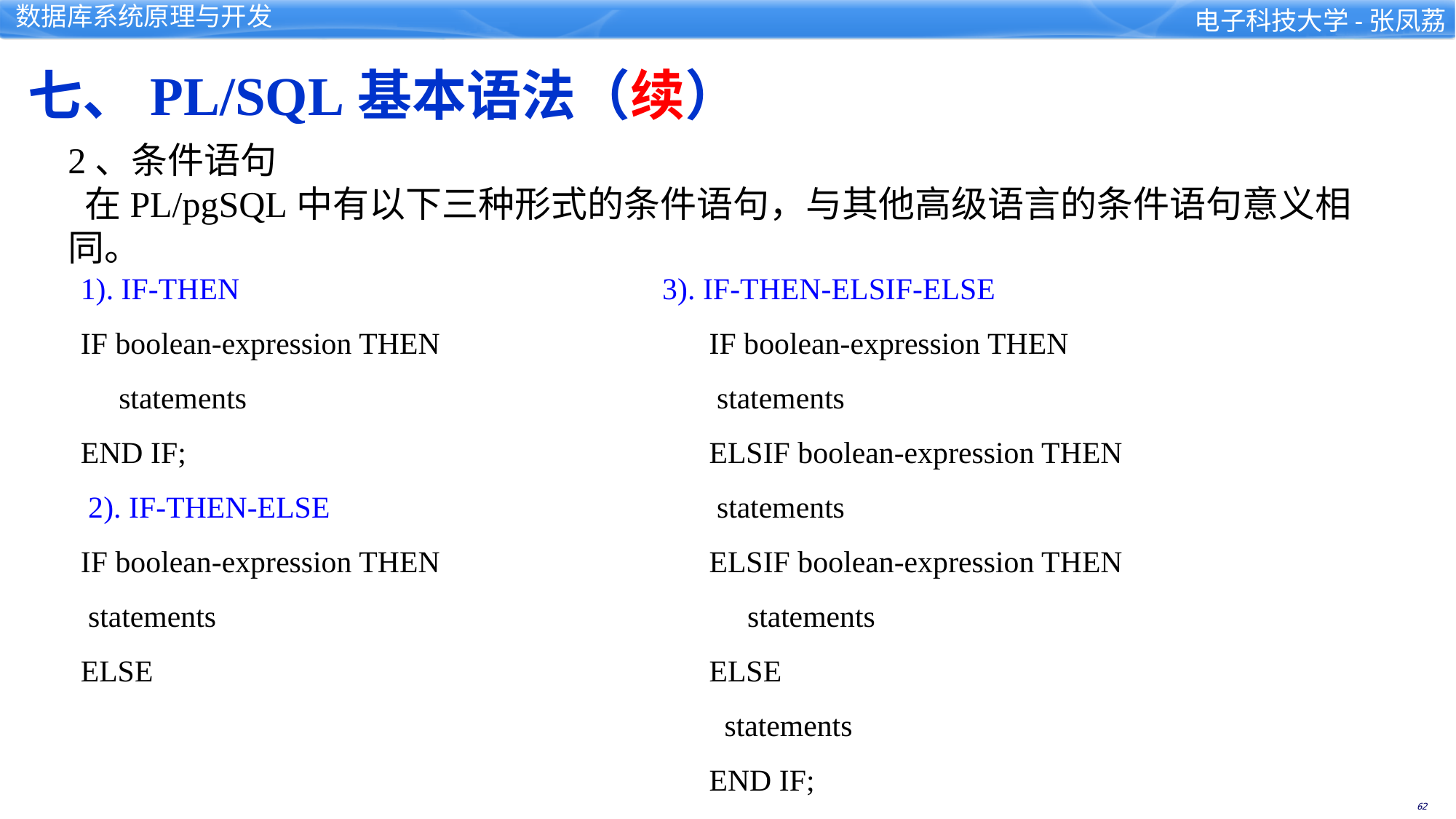

七、PL/SQL基本语法（续）
2、条件语句
 在PL/pgSQL中有以下三种形式的条件语句，与其他高级语言的条件语句意义相同。
 3). IF-THEN-ELSIF-ELSE
IF boolean-expression THEN
 statements
ELSIF boolean-expression THEN
 statements
ELSIF boolean-expression THEN
     statements
ELSE
  statements
END IF;
1). IF-THEN
IF boolean-expression THEN
     statements
END IF;
 2). IF-THEN-ELSE
IF boolean-expression THEN
 statements
ELSE